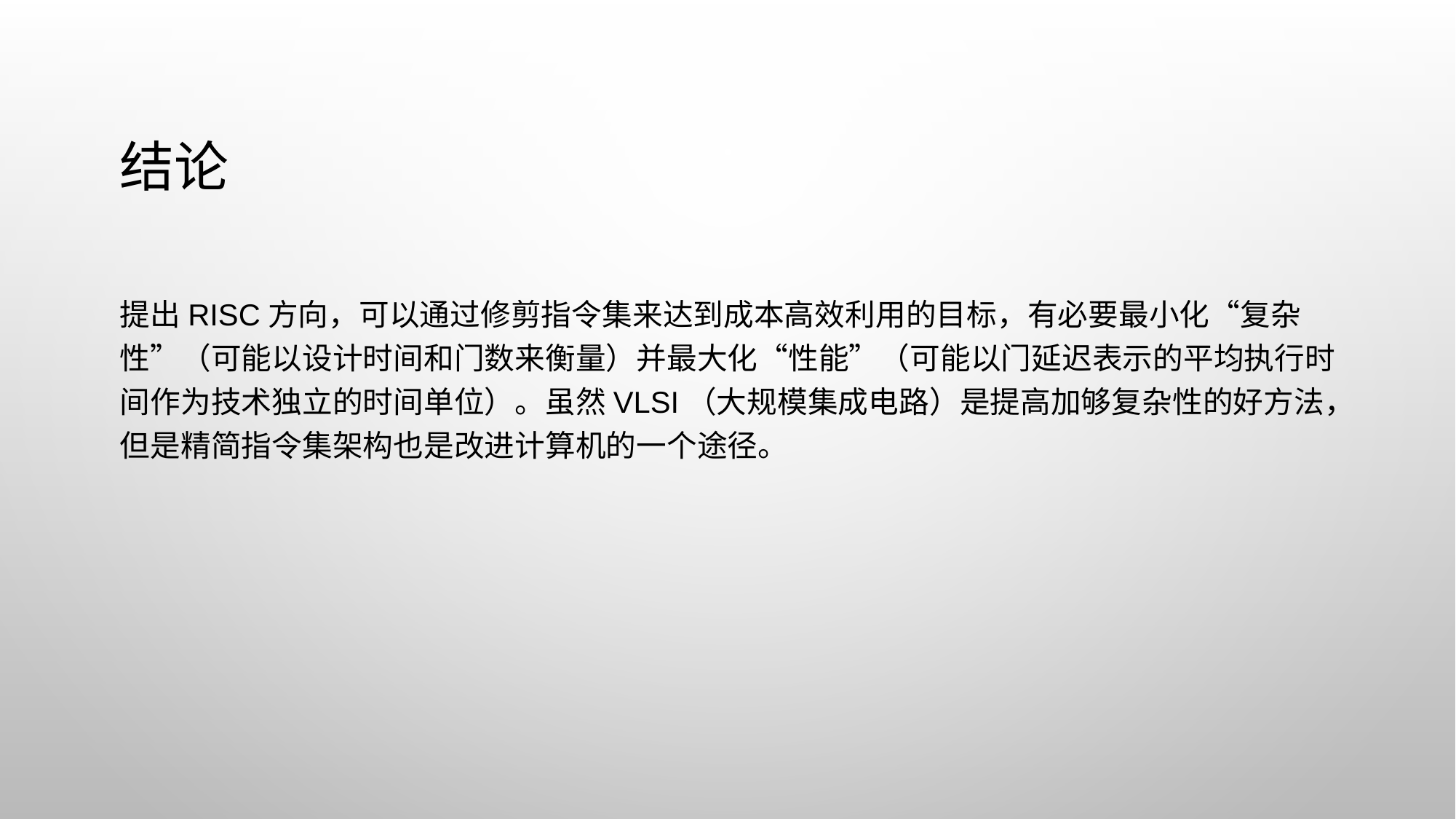

# 结论
提出RISC方向，可以通过修剪指令集来达到成本高效利用的目标，有必要最小化“复杂性”（可能以设计时间和门数来衡量）并最大化“性能”（可能以门延迟表示的平均执行时间作为技术独立的时间单位）。虽然VLSI（大规模集成电路）是提高加够复杂性的好方法，但是精简指令集架构也是改进计算机的一个途径。